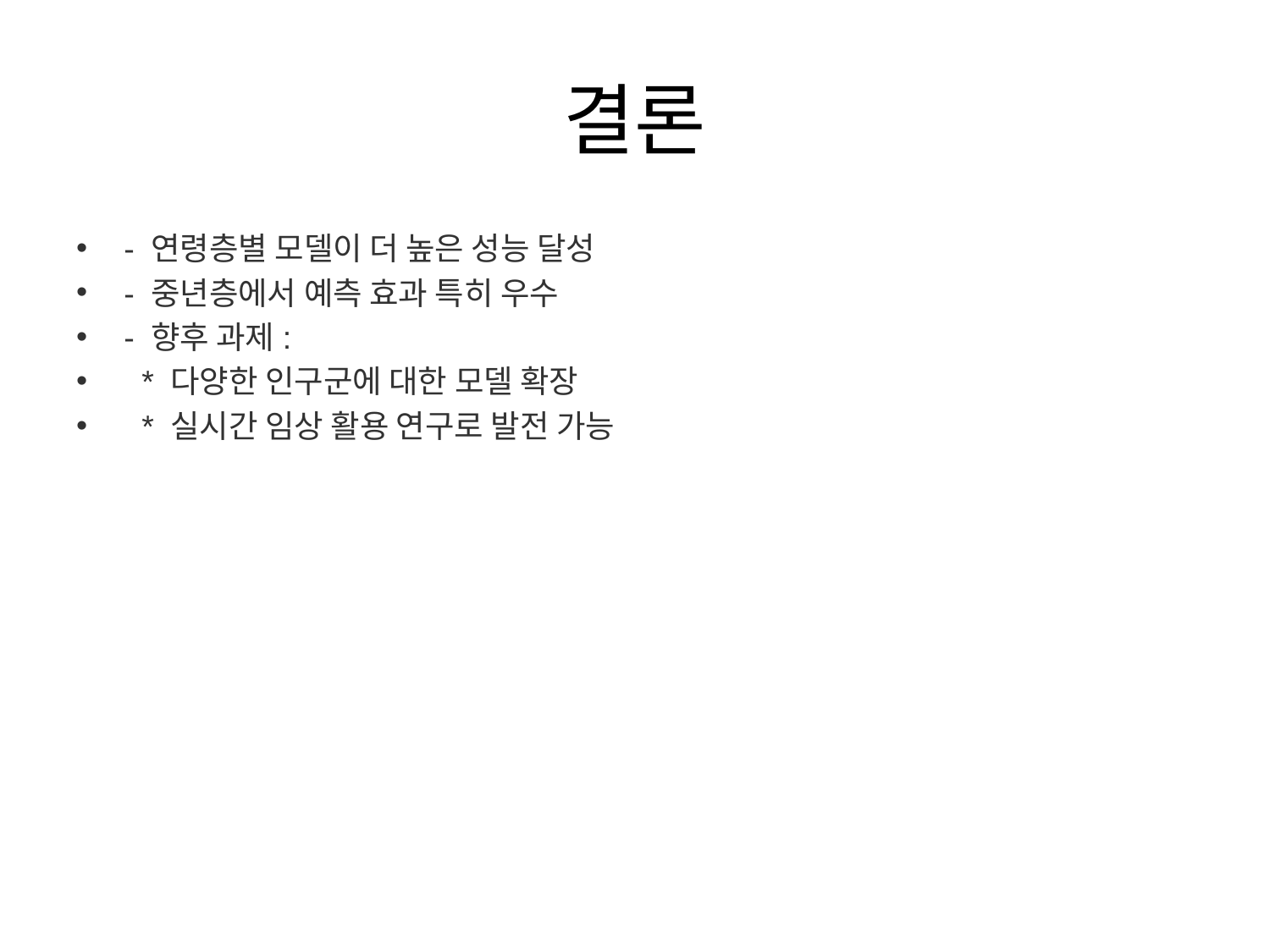

# 결론
- 연령층별 모델이 더 높은 성능 달성
- 중년층에서 예측 효과 특히 우수
- 향후 과제:
  * 다양한 인구군에 대한 모델 확장
  * 실시간 임상 활용 연구로 발전 가능